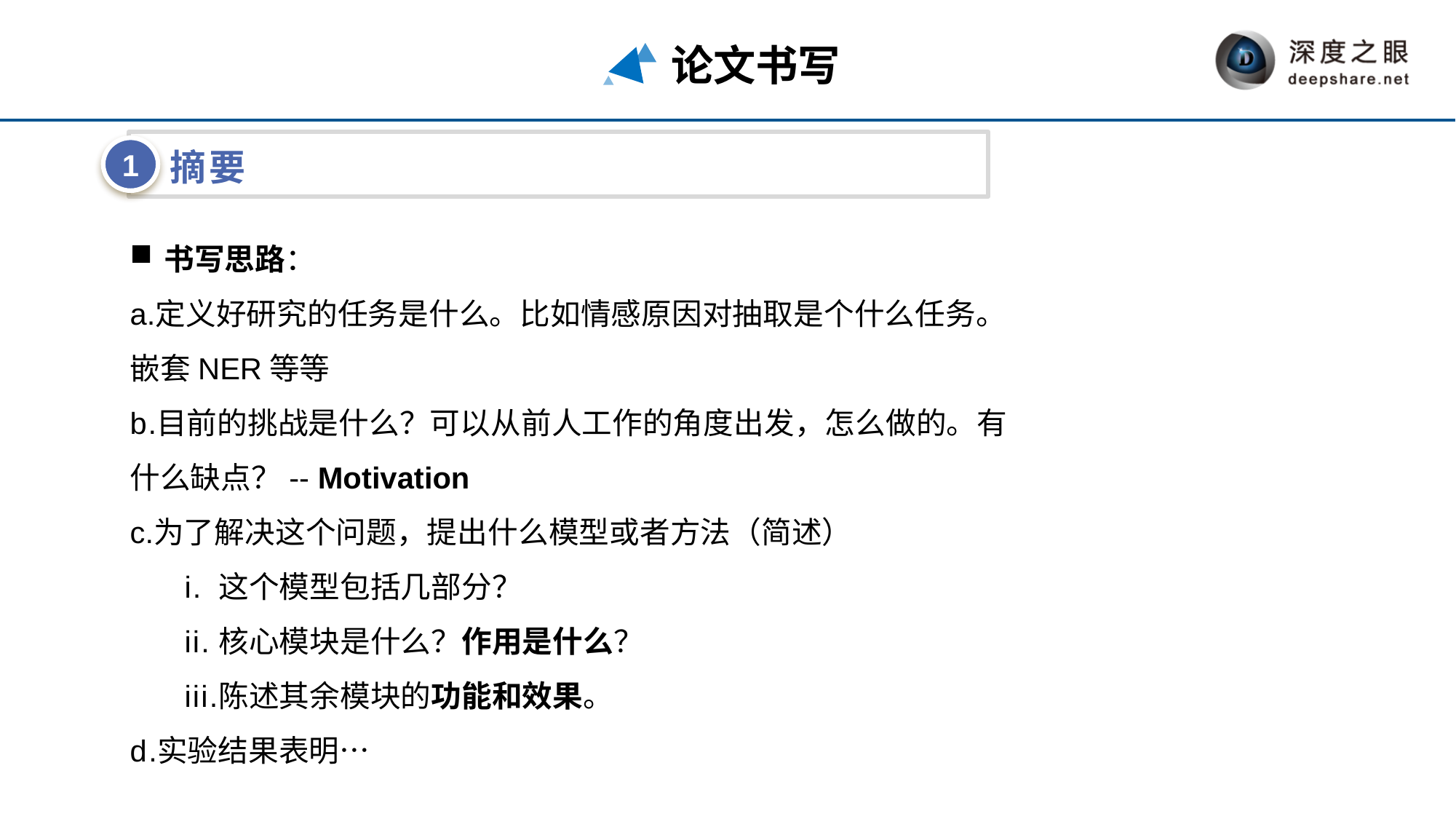

论文书写

1
摘要
书写思路：
定义好研究的任务是什么。比如情感原因对抽取是个什么任务。嵌套NER等等
目前的挑战是什么？可以从前人工作的角度出发，怎么做的。有什么缺点？-- Motivation
为了解决这个问题，提出什么模型或者方法（简述）
这个模型包括几部分？
核心模块是什么？作用是什么？
陈述其余模块的功能和效果。
实验结果表明…